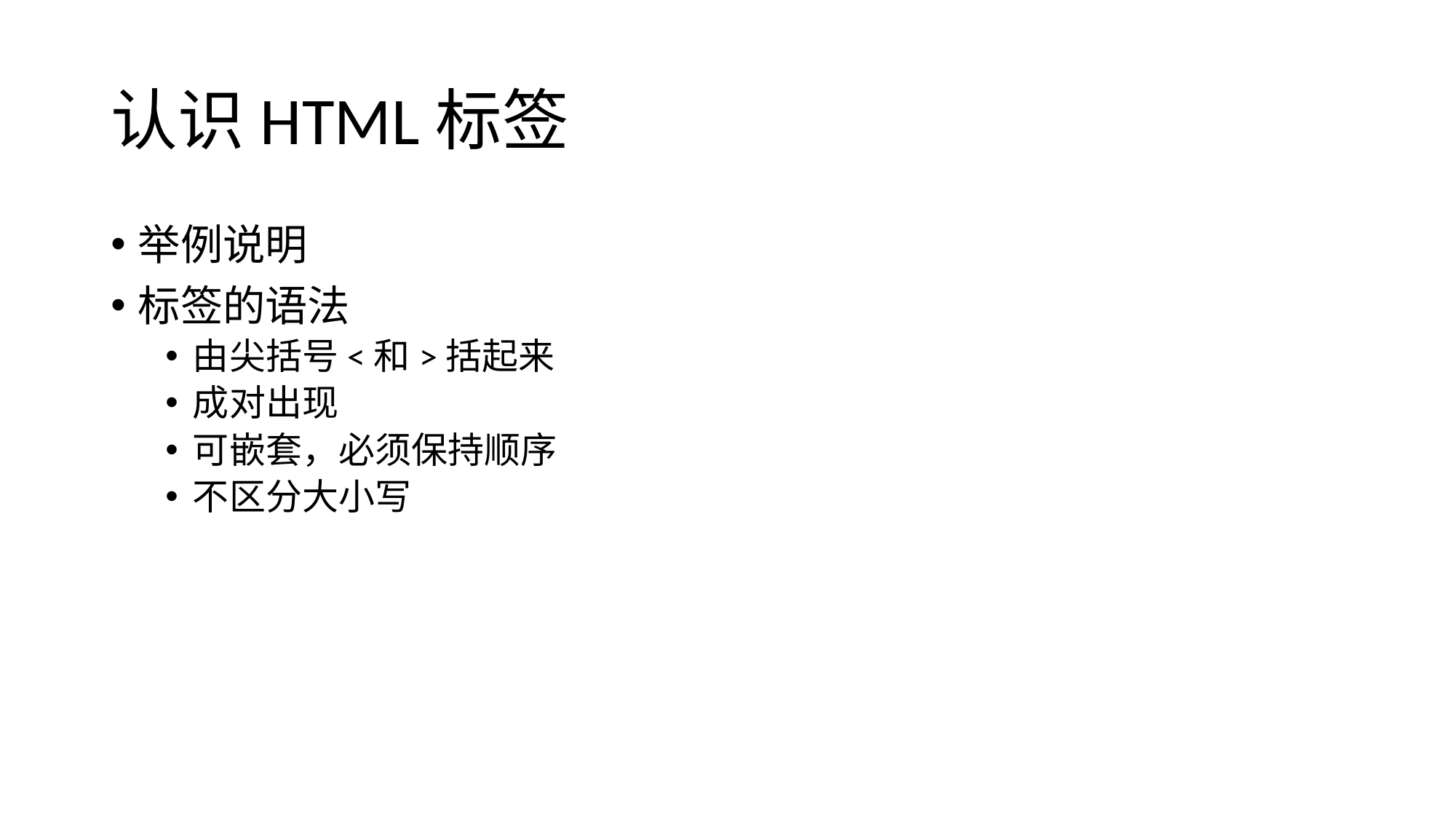

# 认识HTML标签
举例说明
标签的语法
由尖括号<和>括起来
成对出现
可嵌套，必须保持顺序
不区分大小写